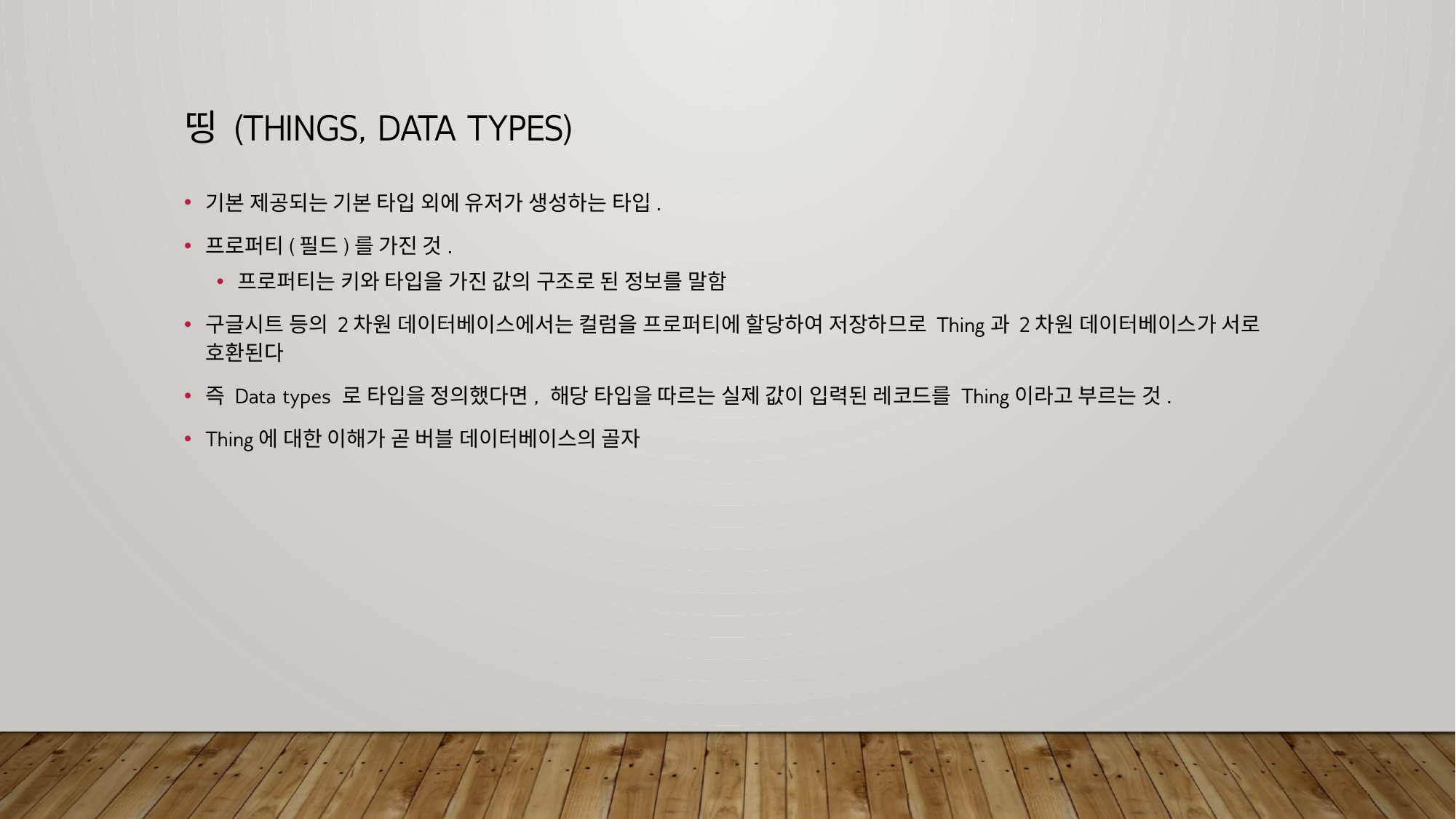

# 띵 (Things, Data types)
기본 제공되는 기본 타입 외에 유저가 생성하는 타입.
프로퍼티(필드)를 가진 것.
프로퍼티는 키와 타입을 가진 값의 구조로 된 정보를 말함
구글시트 등의 2차원 데이터베이스에서는 컬럼을 프로퍼티에 할당하여 저장하므로 Thing과 2차원 데이터베이스가 서로 호환된다
즉 Data types 로 타입을 정의했다면, 해당 타입을 따르는 실제 값이 입력된 레코드를 Thing이라고 부르는 것.
Thing에 대한 이해가 곧 버블 데이터베이스의 골자